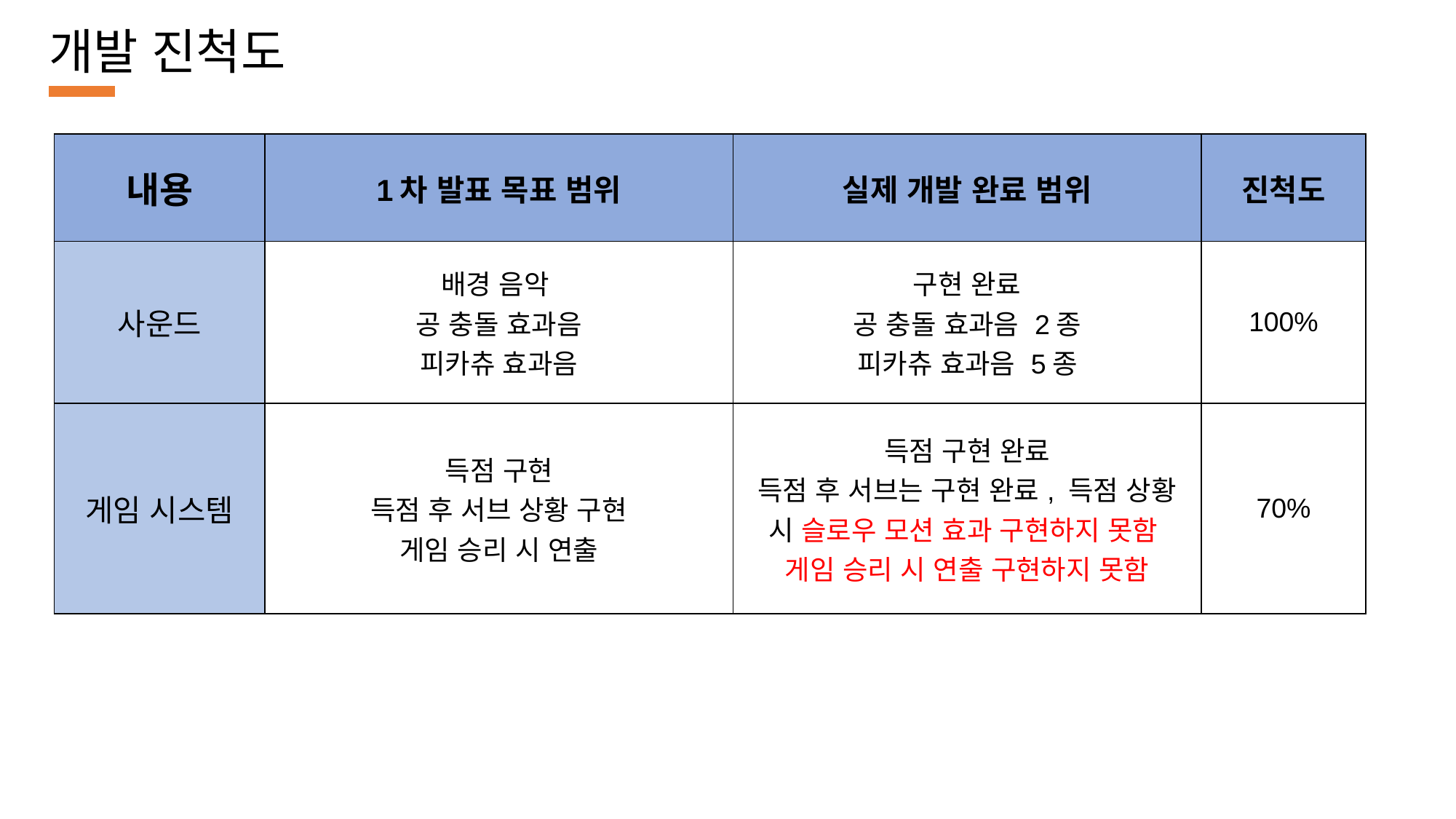

개발 진척도

| 내용 | 1차 발표 목표 범위 | 실제 개발 완료 범위 | 진척도 |
| --- | --- | --- | --- |
| 사운드 | 배경 음악 공 충돌 효과음 피카츄 효과음 | 구현 완료 공 충돌 효과음 2종 피카츄 효과음 5종 | 100% |
| 게임 시스템 | 득점 구현 득점 후 서브 상황 구현 게임 승리 시 연출 | 득점 구현 완료 득점 후 서브는 구현 완료, 득점 상황 시 슬로우 모션 효과 구현하지 못함 게임 승리 시 연출 구현하지 못함 | 70% |